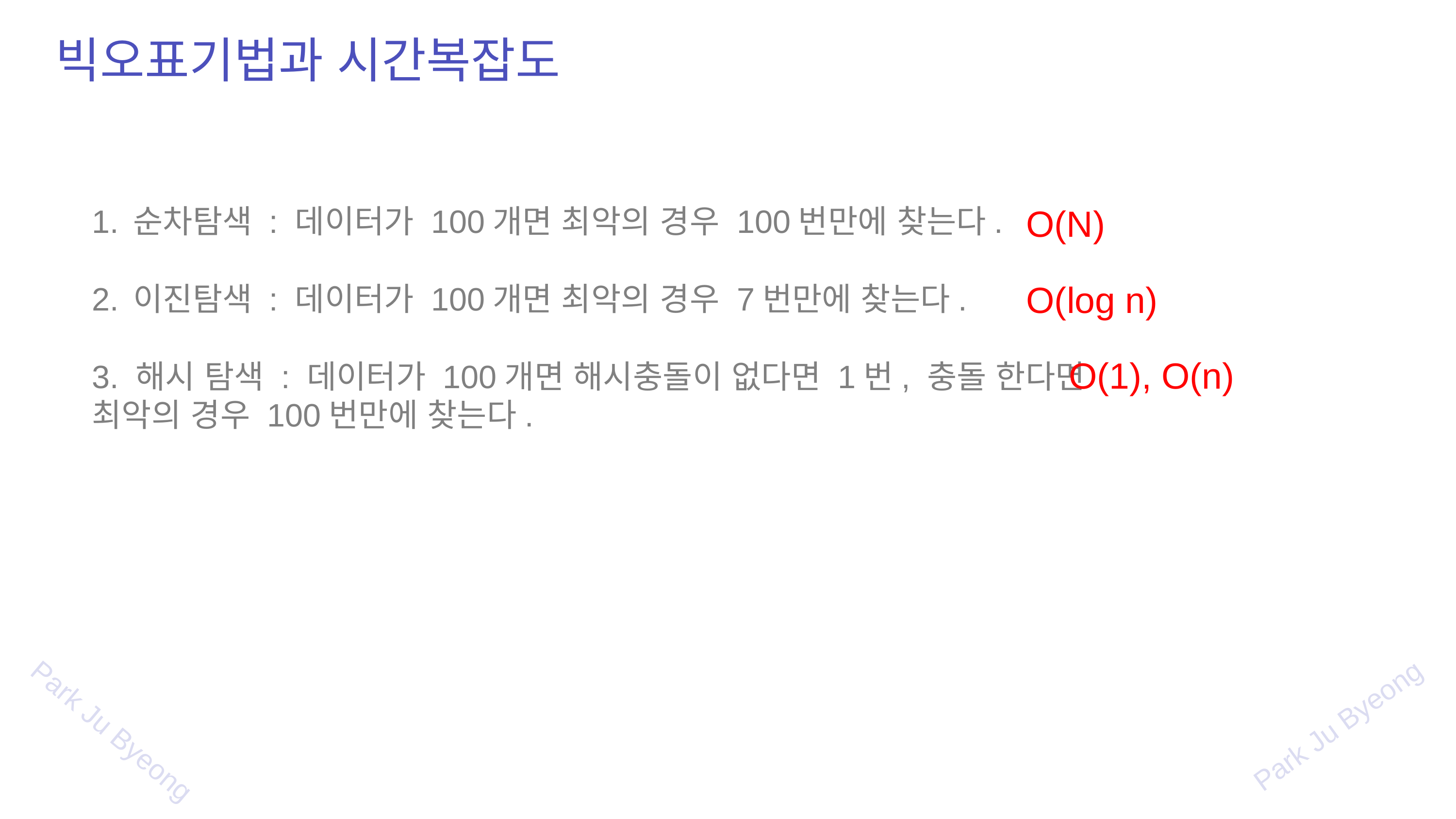

빅오표기법과 시간복잡도
순차탐색 : 데이터가 100개면 최악의 경우 100번만에 찾는다.

이진탐색 : 데이터가 100개면 최악의 경우 7번만에 찾는다.

3. 해시 탐색 : 데이터가 100개면 해시충돌이 없다면 1번, 충돌 한다면 최악의 경우 100번만에 찾는다.
O(N)
O(log n)
O(1), O(n)